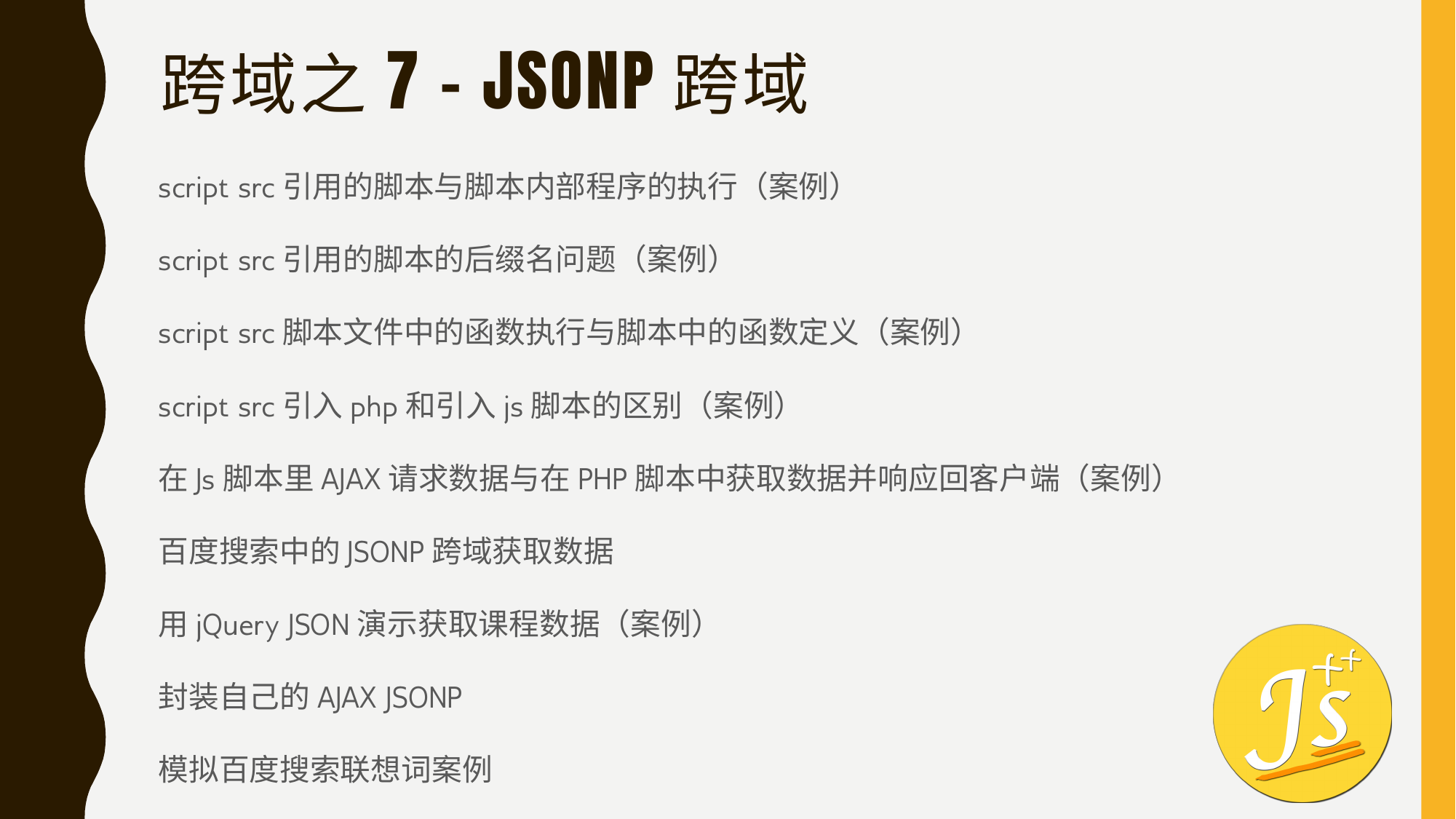

# 跨域之7 – JSONP跨域
script src引用的脚本与脚本内部程序的执行（案例）

script src引用的脚本的后缀名问题（案例）

script src脚本文件中的函数执行与脚本中的函数定义（案例）

script src引入php和引入js脚本的区别（案例）

在Js脚本里AJAX请求数据与在PHP脚本中获取数据并响应回客户端（案例）

百度搜索中的JSONP跨域获取数据

用jQuery JSON演示获取课程数据（案例）

封装自己的AJAX JSONP

模拟百度搜索联想词案例